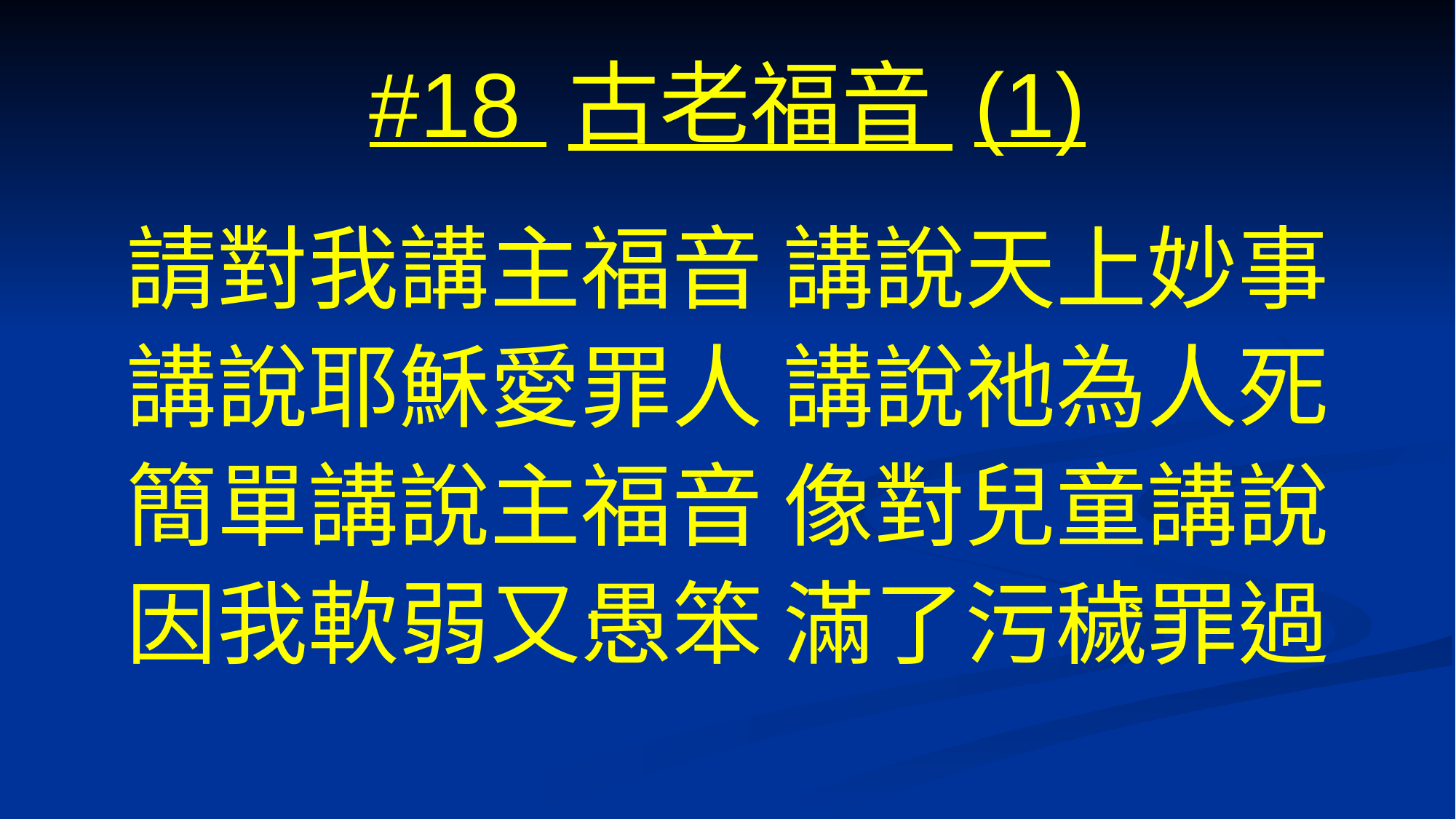

# #18 古老福音 (1)
請對我講主福音 講說天上妙事
講說耶穌愛罪人 講說祂為人死
簡單講說主福音 像對兒童講說
因我軟弱又愚笨 滿了污穢罪過